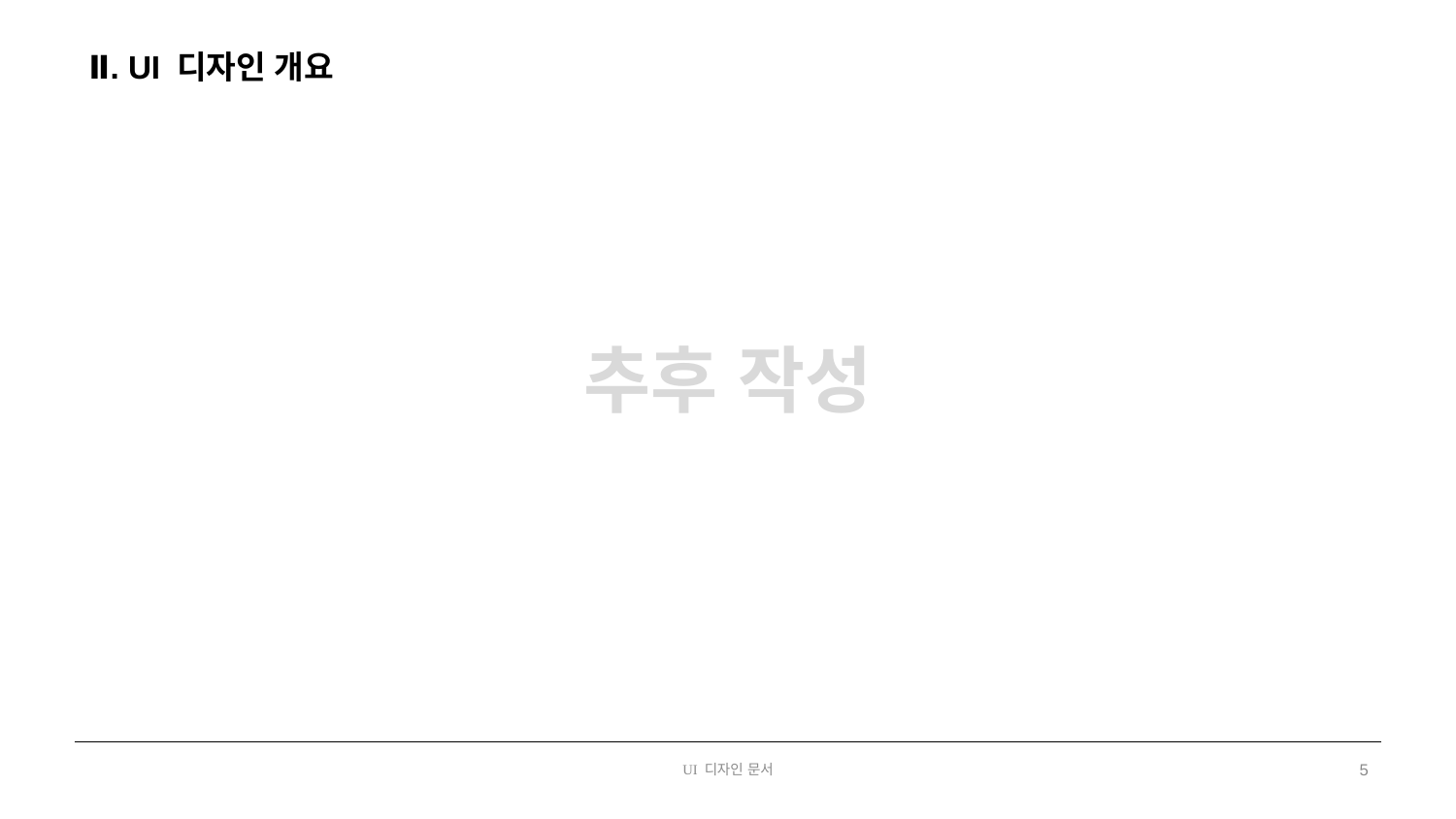

Ⅱ. UI 디자인 개요
추후 작성
UI 디자인 문서
5